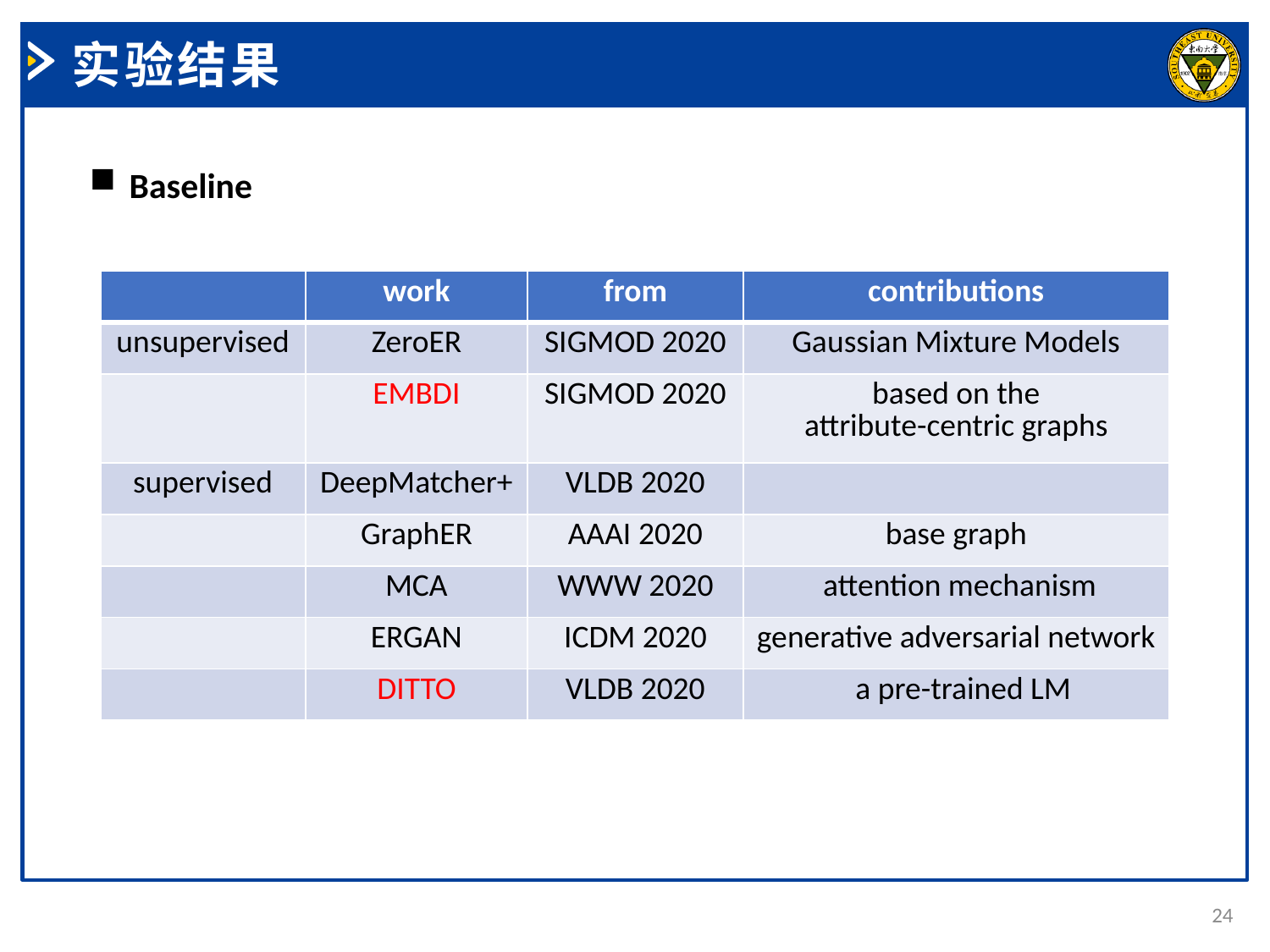

实验结果
Baseline
|  | work | from | contributions |
| --- | --- | --- | --- |
| unsupervised | ZeroER | SIGMOD 2020 | Gaussian Mixture Models |
|  | EMBDI | SIGMOD 2020 | based on the attribute-centric graphs |
| supervised | DeepMatcher+ | VLDB 2020 |  |
|  | GraphER | AAAI 2020 | base graph |
|  | MCA | WWW 2020 | attention mechanism |
|  | ERGAN | ICDM 2020 | generative adversarial network |
|  | DITTO | VLDB 2020 | a pre-trained LM |
24